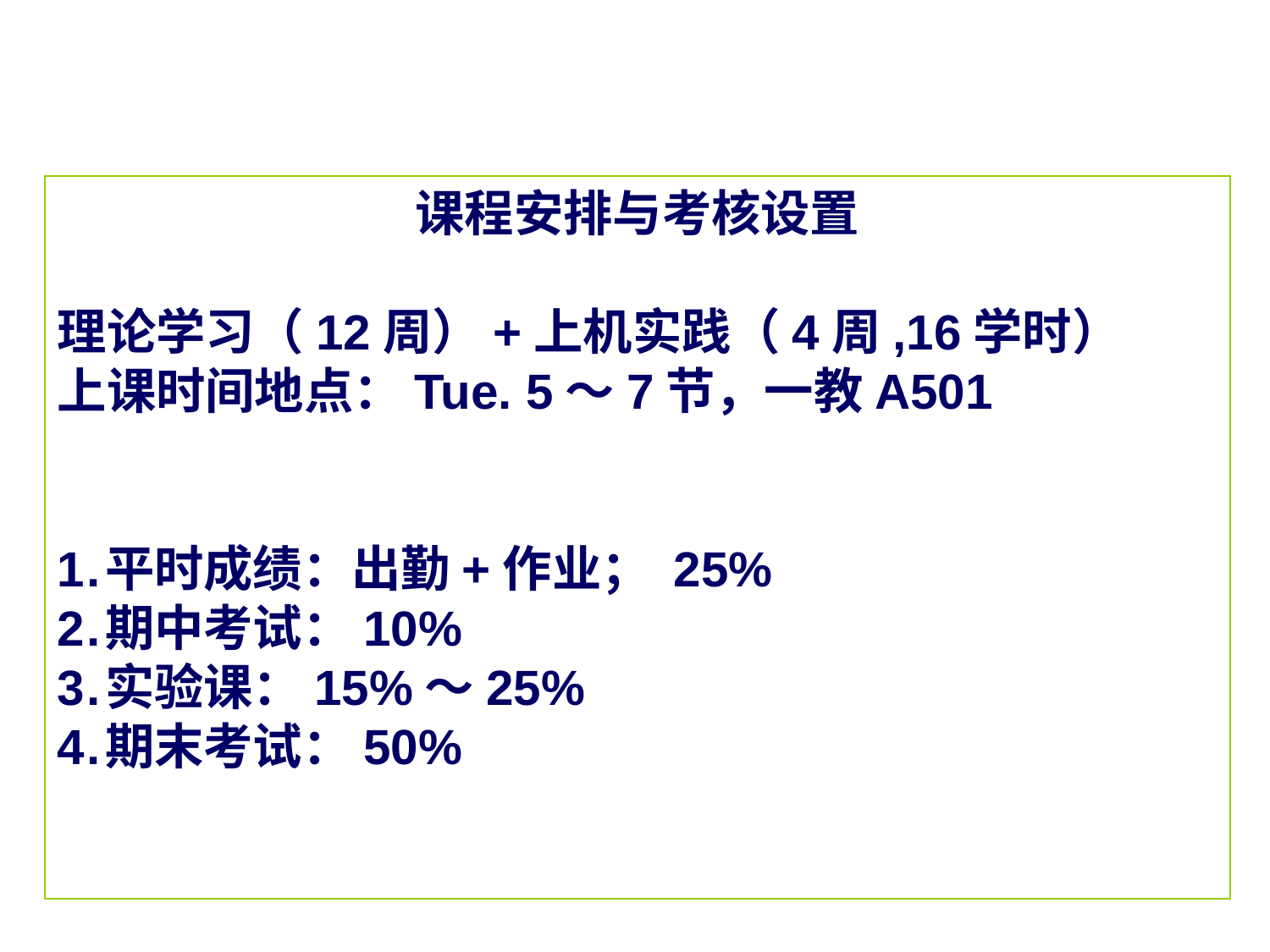

课程安排与考核设置

理论学习（12周）+上机实践（4周,16学时）
上课时间地点：Tue. 5～7节，一教A501

平时成绩：出勤+作业； 25%
期中考试：10%
实验课：15%～25%
期末考试：50%

6